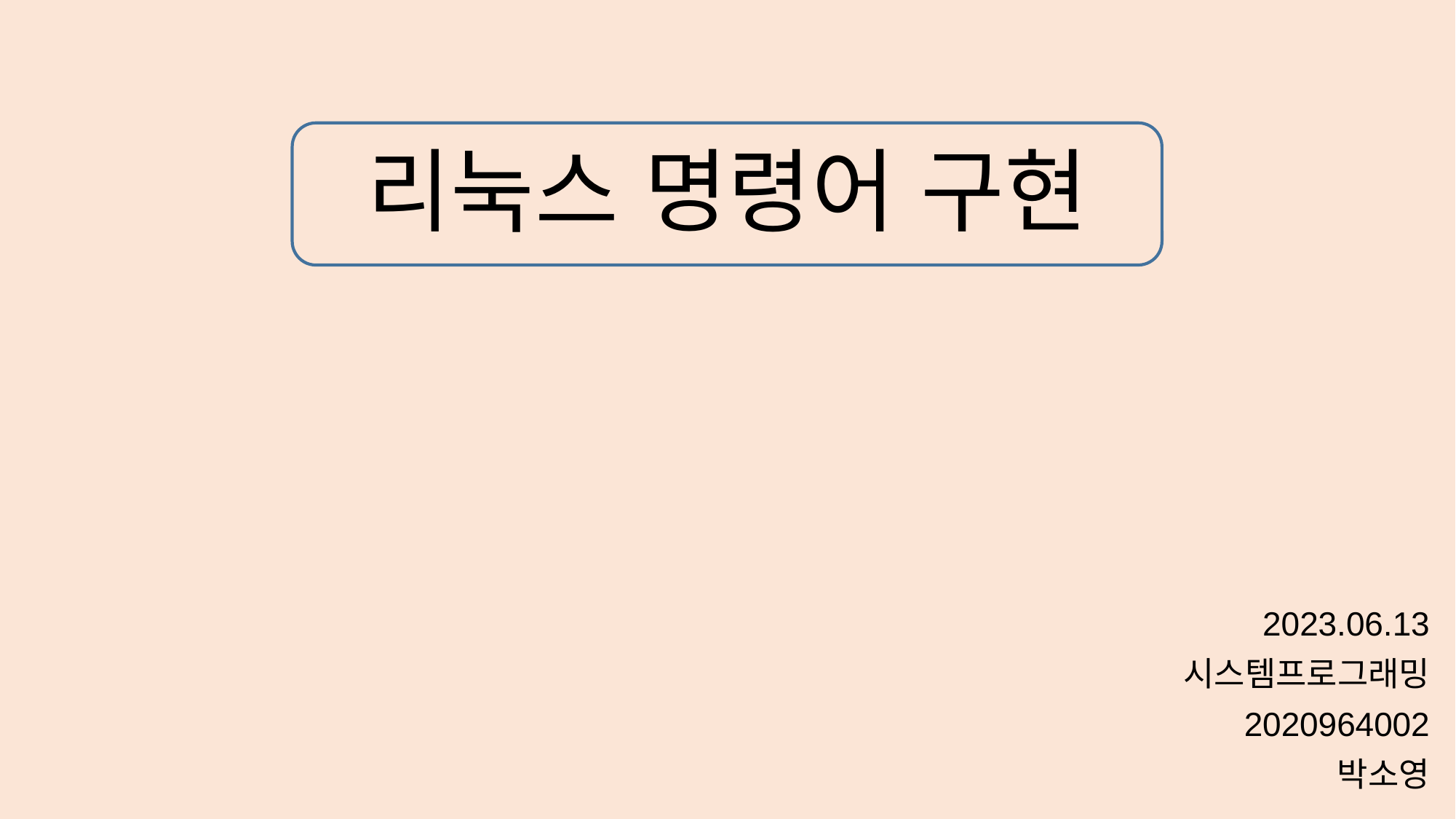

# 리눅스 명령어 구현

2023.06.13
시스템프로그래밍
2020964002
박소영